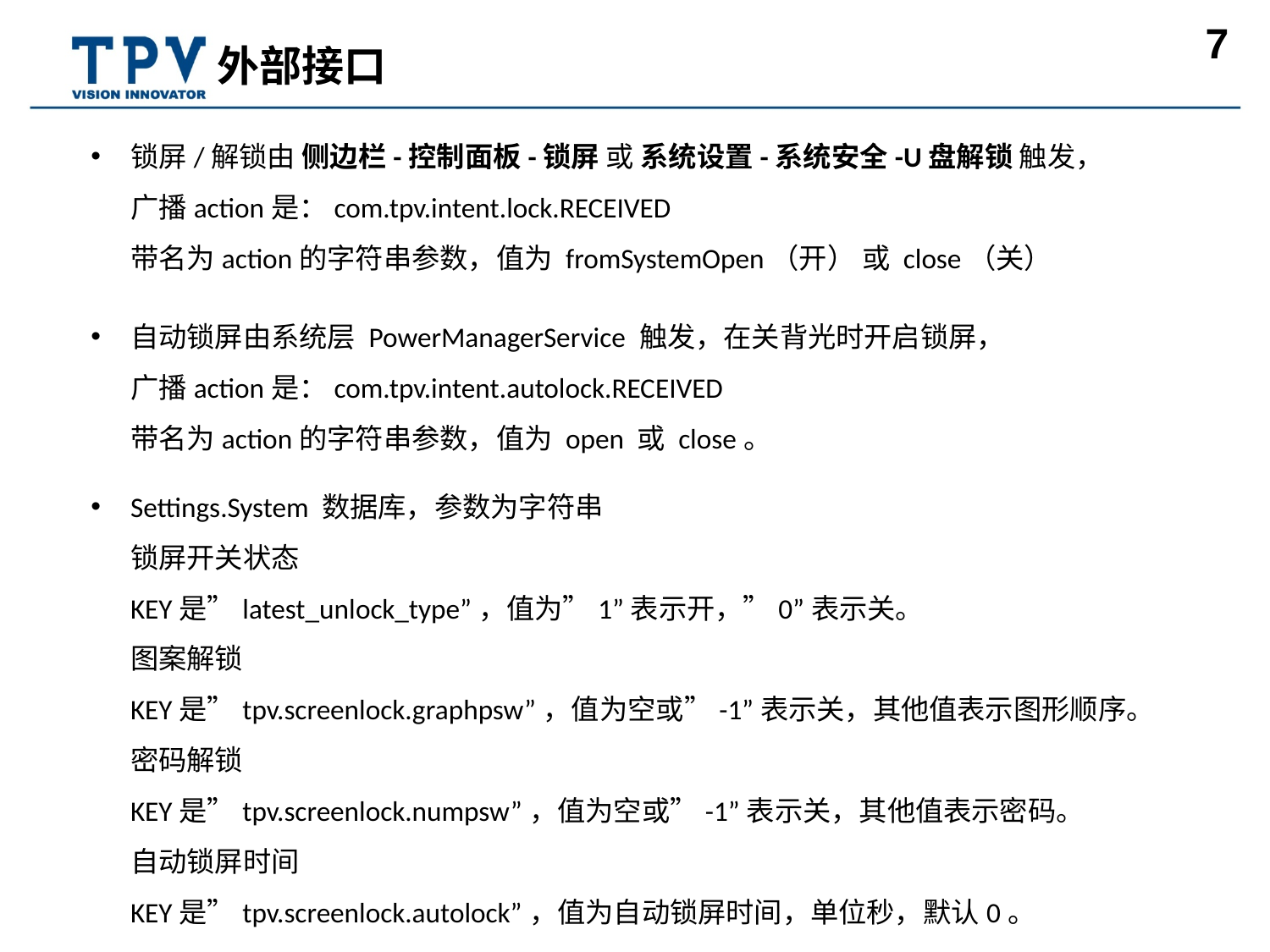

外部接口
锁屏/解锁由 侧边栏-控制面板-锁屏 或 系统设置-系统安全-U盘解锁 触发，
广播action是：com.tpv.intent.lock.RECEIVED
带名为action的字符串参数，值为 fromSystemOpen（开） 或 close（关）
自动锁屏由系统层 PowerManagerService 触发，在关背光时开启锁屏，
广播action是：com.tpv.intent.autolock.RECEIVED
带名为action的字符串参数，值为 open 或 close。
Settings.System 数据库，参数为字符串
锁屏开关状态
KEY是”latest_unlock_type”，值为”1”表示开，”0”表示关。
图案解锁
KEY是”tpv.screenlock.graphpsw”，值为空或”-1”表示关，其他值表示图形顺序。
密码解锁
KEY是”tpv.screenlock.numpsw”，值为空或”-1”表示关，其他值表示密码。
自动锁屏时间
KEY是”tpv.screenlock.autolock”，值为自动锁屏时间，单位秒，默认0。